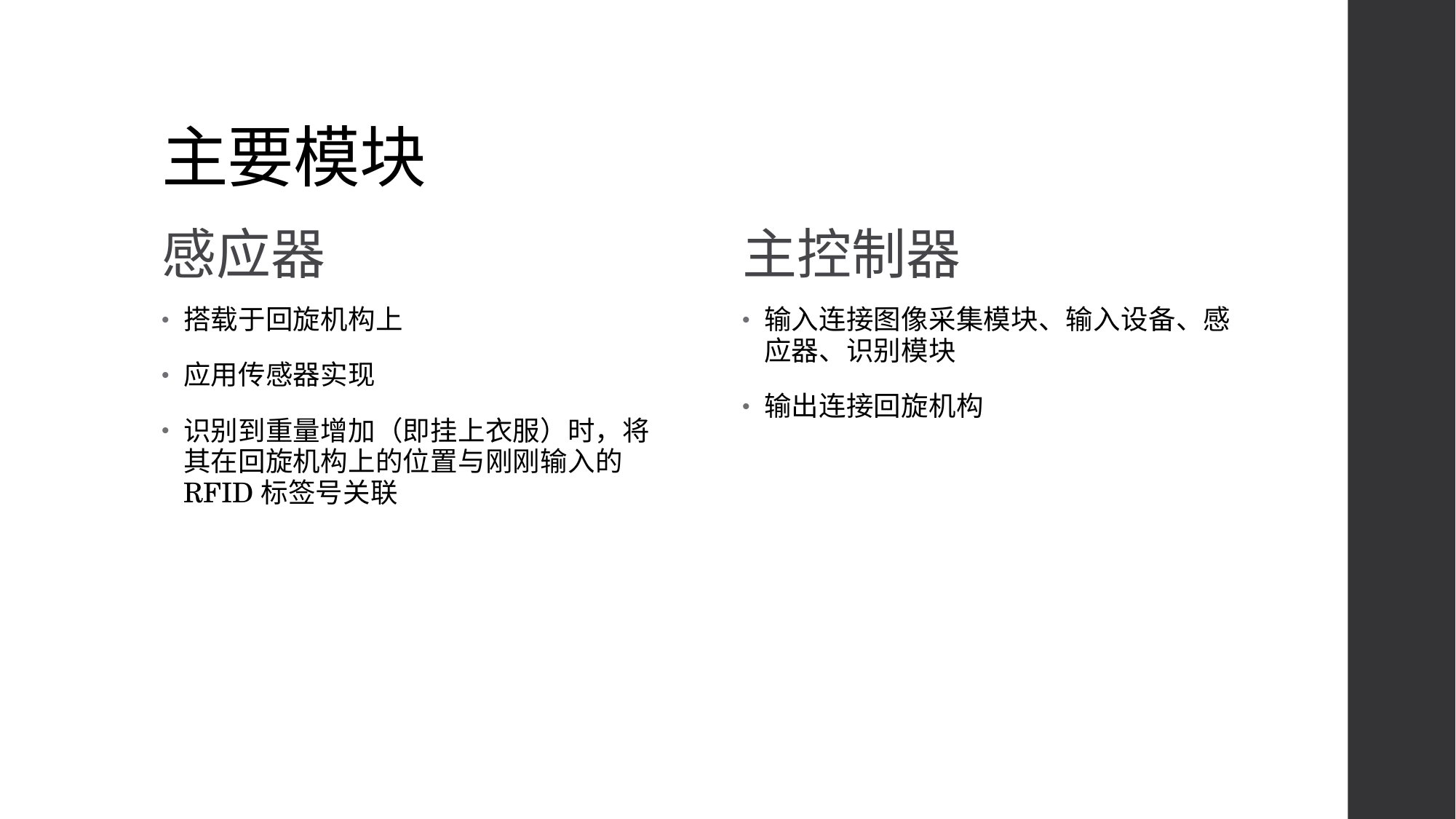

# 主要模块
感应器
主控制器
搭载于回旋机构上
应用传感器实现
识别到重量增加（即挂上衣服）时，将其在回旋机构上的位置与刚刚输入的RFID标签号关联
输入连接图像采集模块、输入设备、感应器、识别模块
输出连接回旋机构